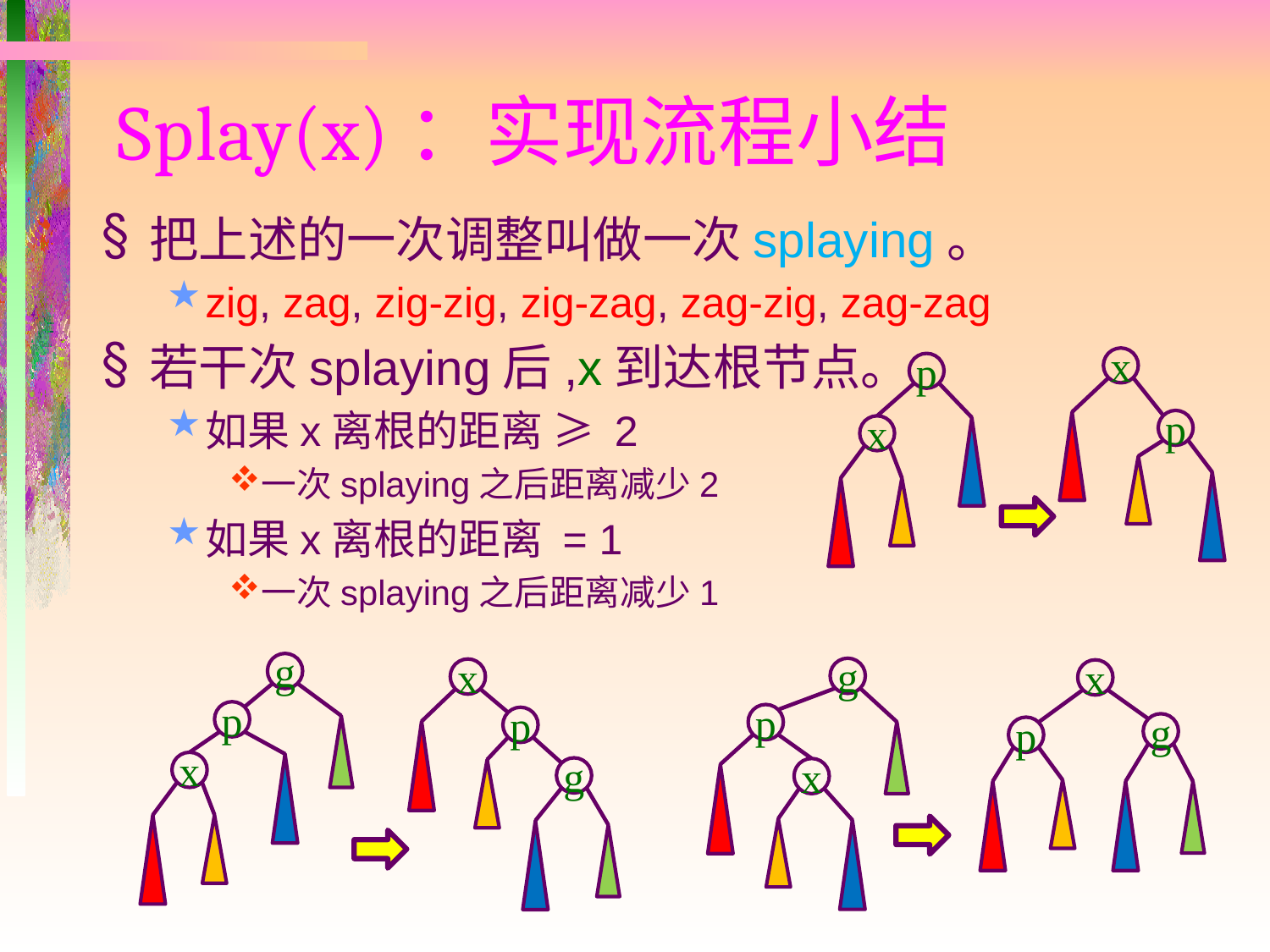

# Splay(x)：实现流程小结
把上述的一次调整叫做一次splaying。
zig, zag, zig-zig, zig-zag, zag-zig, zag-zag
若干次splaying后,x到达根节点。
如果x离根的距离 ≥ 2
一次splaying之后距离减少2
如果x离根的距离 = 1
一次splaying之后距离减少1
x
p

p
x

g
p

x

g
p

x

x
p

g

x
g
p